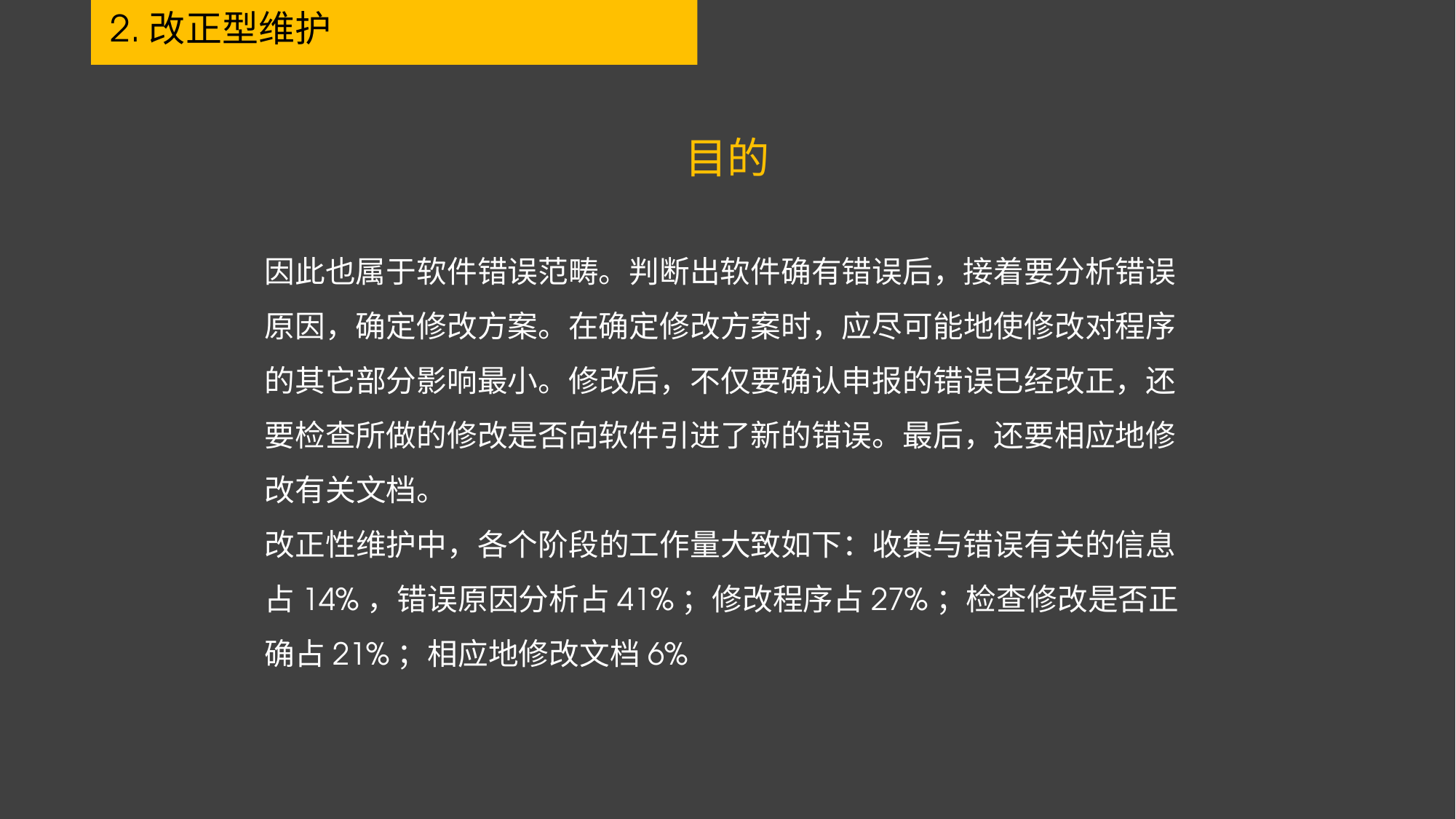

2.改正型维护
目的
因此也属于软件错误范畴。判断出软件确有错误后，接着要分析错误原因，确定修改方案。在确定修改方案时，应尽可能地使修改对程序的其它部分影响最小。修改后，不仅要确认申报的错误已经改正，还要检查所做的修改是否向软件引进了新的错误。最后，还要相应地修改有关文档。
改正性维护中，各个阶段的工作量大致如下：收集与错误有关的信息占14%，错误原因分析占41%；修改程序占27%；检查修改是否正确占21%；相应地修改文档6%